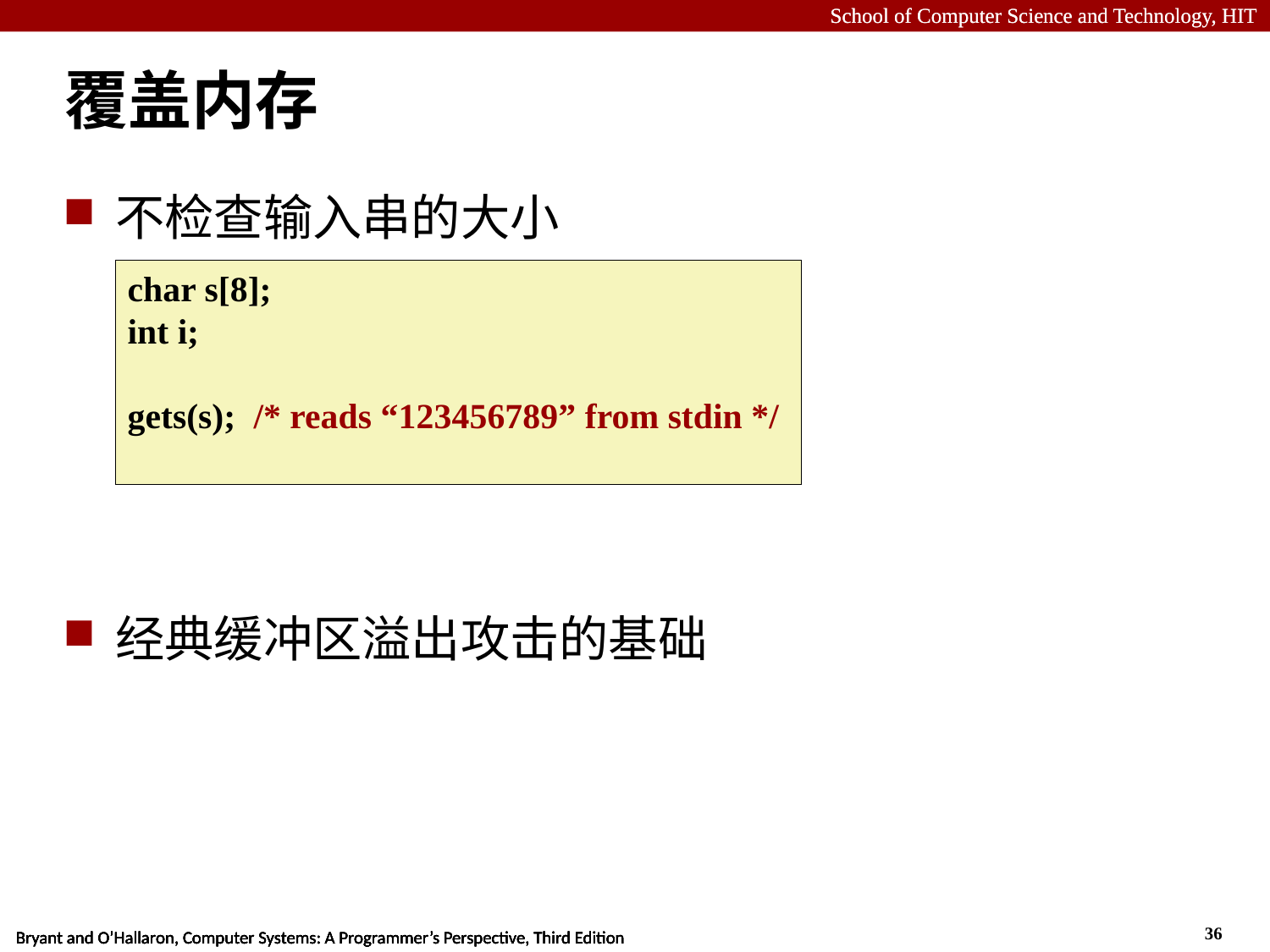

# 覆盖内存
不检查输入串的大小

经典缓冲区溢出攻击的基础
char s[8];
int i;

gets(s);  /* reads “123456789” from stdin */